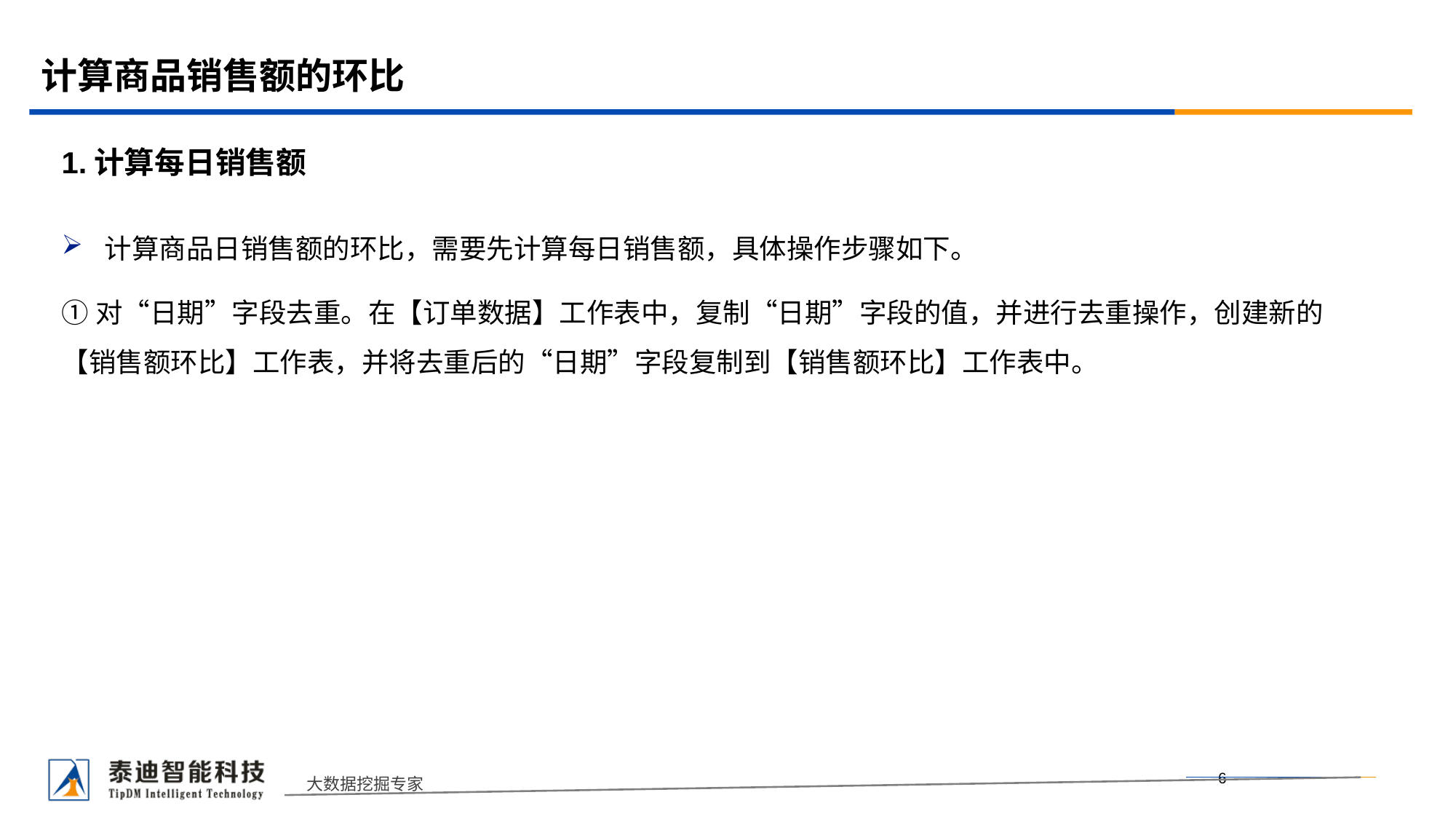

# 计算商品销售额的环比
1.计算每日销售额
计算商品日销售额的环比，需要先计算每日销售额，具体操作步骤如下。
①对“日期”字段去重。在【订单数据】工作表中，复制“日期”字段的值，并进行去重操作，创建新的【销售额环比】工作表，并将去重后的“日期”字段复制到【销售额环比】工作表中。